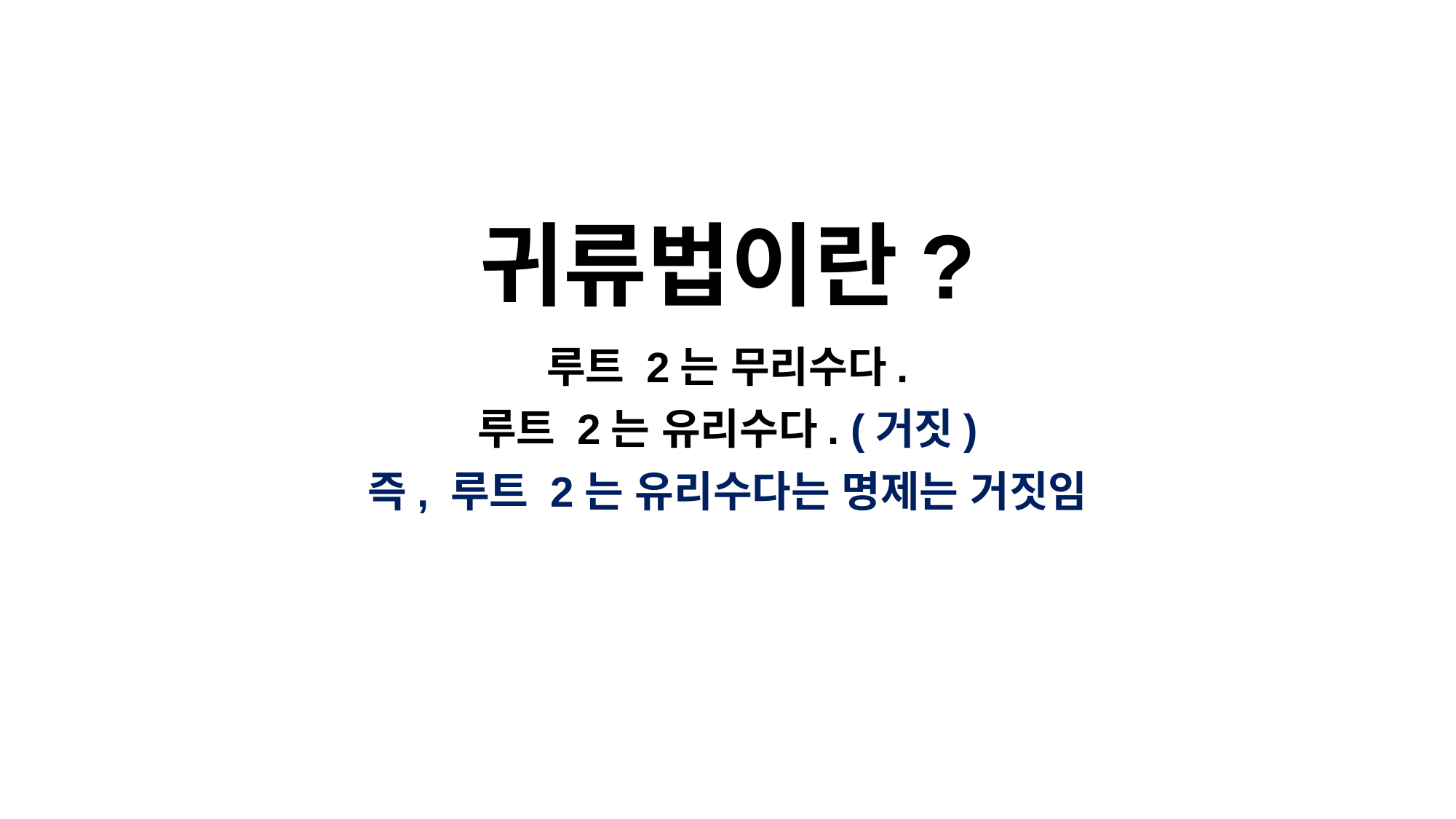

귀류법이란?
루트 2는 무리수다.
루트 2는 유리수다. (거짓)
즉, 루트 2는 유리수다는 명제는 거짓임